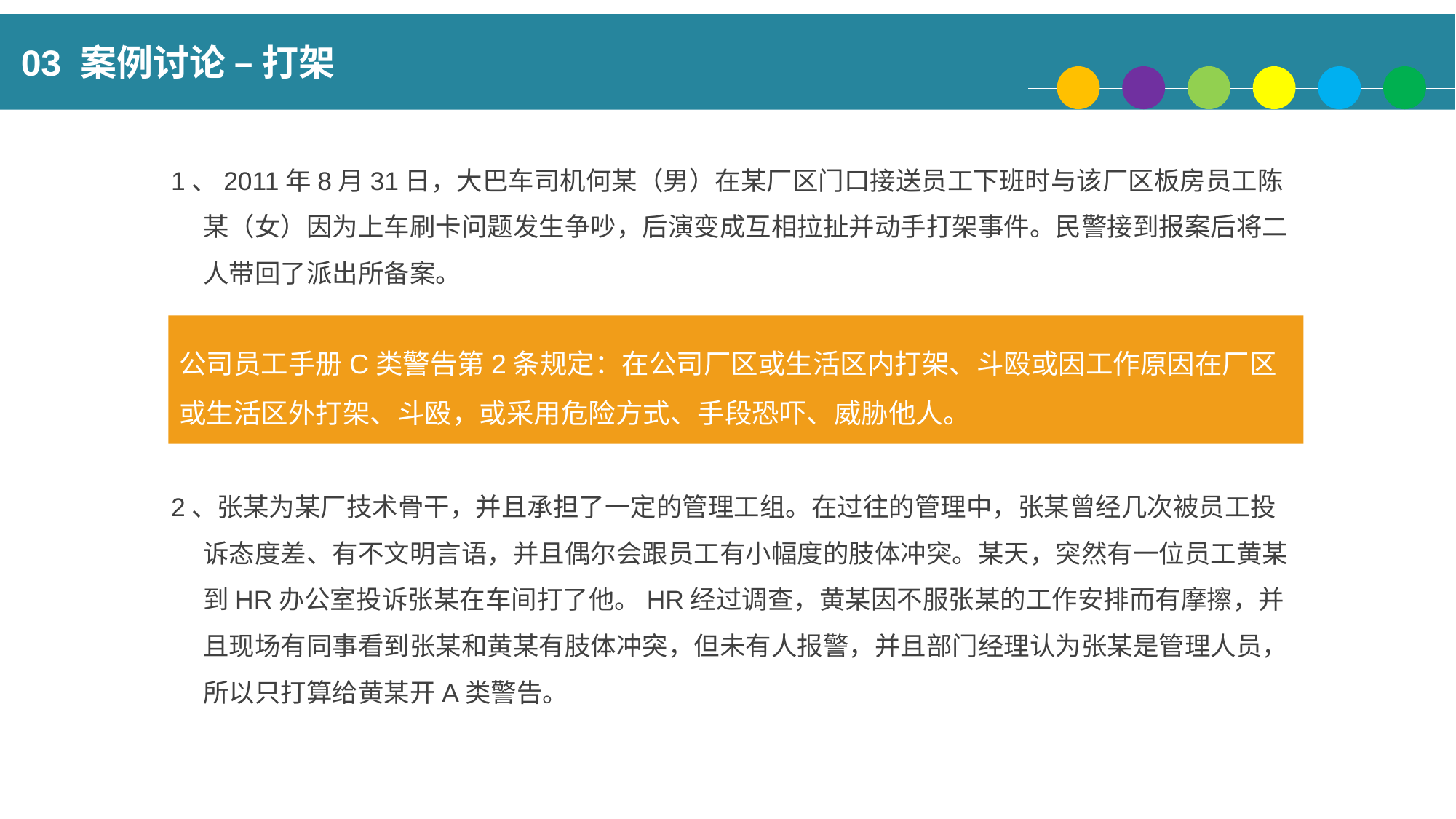

03 案例讨论 – 打架

1、2011年8月31日，大巴车司机何某（男）在某厂区门口接送员工下班时与该厂区板房员工陈某（女）因为上车刷卡问题发生争吵，后演变成互相拉扯并动手打架事件。民警接到报案后将二人带回了派出所备案。
公司员工手册C类警告第2条规定：在公司厂区或生活区内打架、斗殴或因工作原因在厂区或生活区外打架、斗殴，或采用危险方式、手段恐吓、威胁他人。
2、张某为某厂技术骨干，并且承担了一定的管理工组。在过往的管理中，张某曾经几次被员工投诉态度差、有不文明言语，并且偶尔会跟员工有小幅度的肢体冲突。某天，突然有一位员工黄某到HR办公室投诉张某在车间打了他。HR经过调查，黄某因不服张某的工作安排而有摩擦，并且现场有同事看到张某和黄某有肢体冲突，但未有人报警，并且部门经理认为张某是管理人员，所以只打算给黄某开A类警告。
29